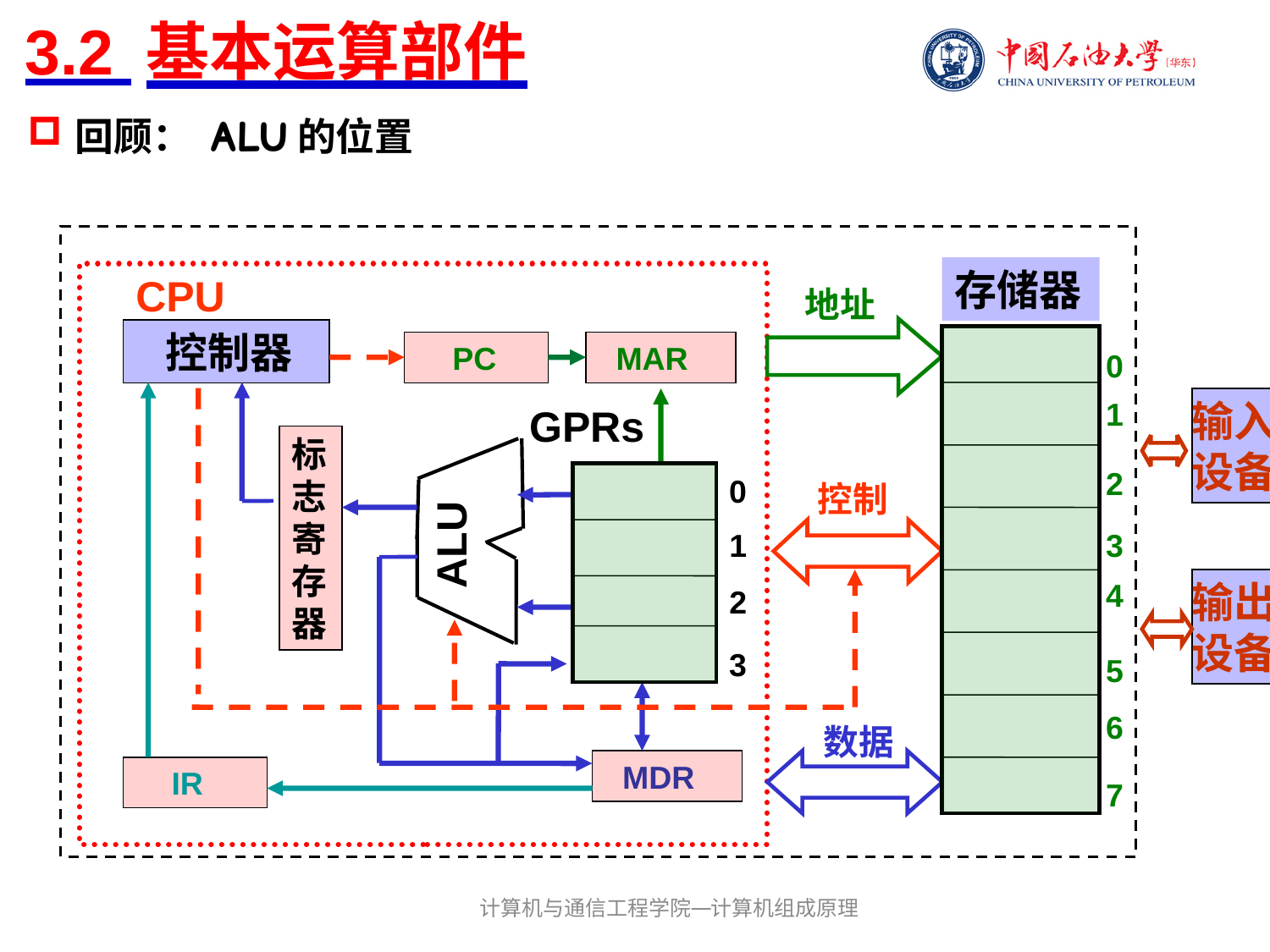

# 3.2 基本运算部件
回顾： ALU的位置

存储器

0
1
2
3
4
5
6
7

CPU
地址

控制

数据

  控制器
    PC
  MAR

输入
设备

GPRs

0
1
2
3

标
志
寄
存
器

ALU

输出
设备

  MDR
    IR

计算机与通信工程学院—计算机组成原理
22